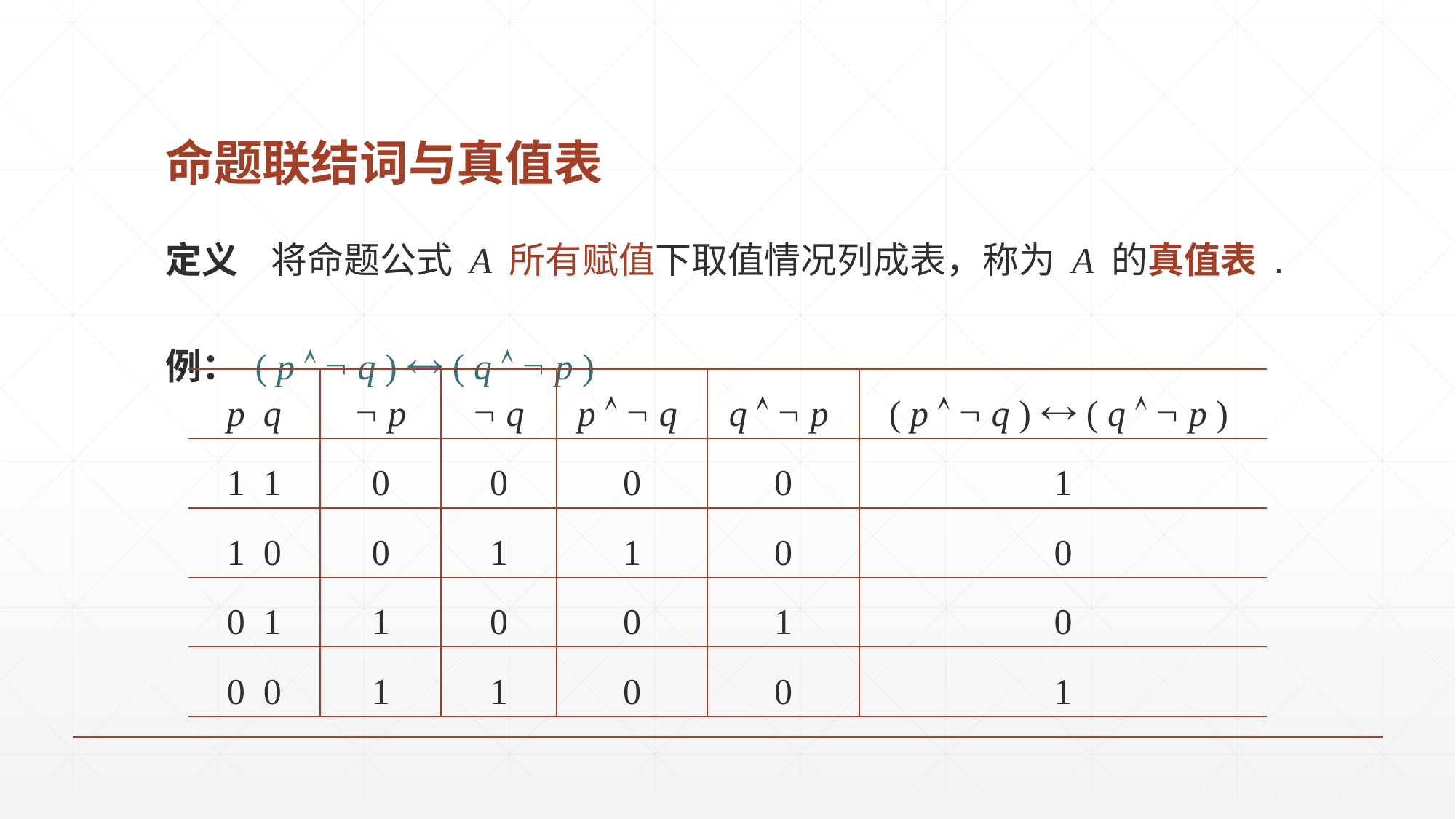

# 命题联结词与真值表
定义    将命题公式 A 所有赋值下取值情况列成表，称为 A 的真值表 .
例： ( p ∧ ¬ q ) ↔ ( q ∧ ¬ p )
| p q | ¬ p | ¬ q | p ∧ ¬ q | q ∧ ¬ p | ( p ∧ ¬ q ) ↔ ( q ∧ ¬ p ) |
| --- | --- | --- | --- | --- | --- |
| 1 1 | 0 | 0 | 0 | 0 | 1 |
| 1 0 | 0 | 1 | 1 | 0 | 0 |
| 0 1 | 1 | 0 | 0 | 1 | 0 |
| 0 0 | 1 | 1 | 0 | 0 | 1 |